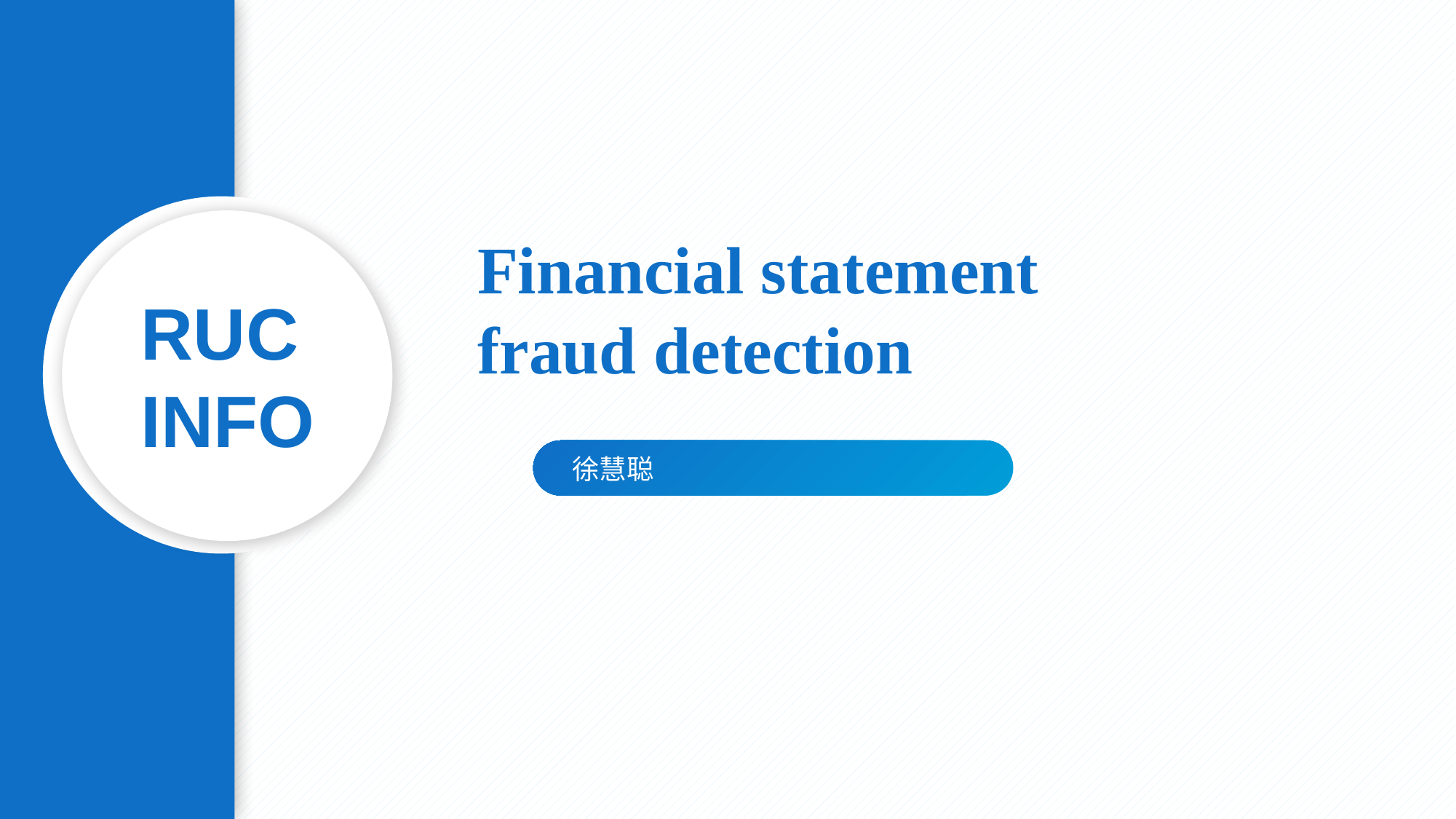

Financial statement
fraud detection
RUC
INFO

徐慧聪